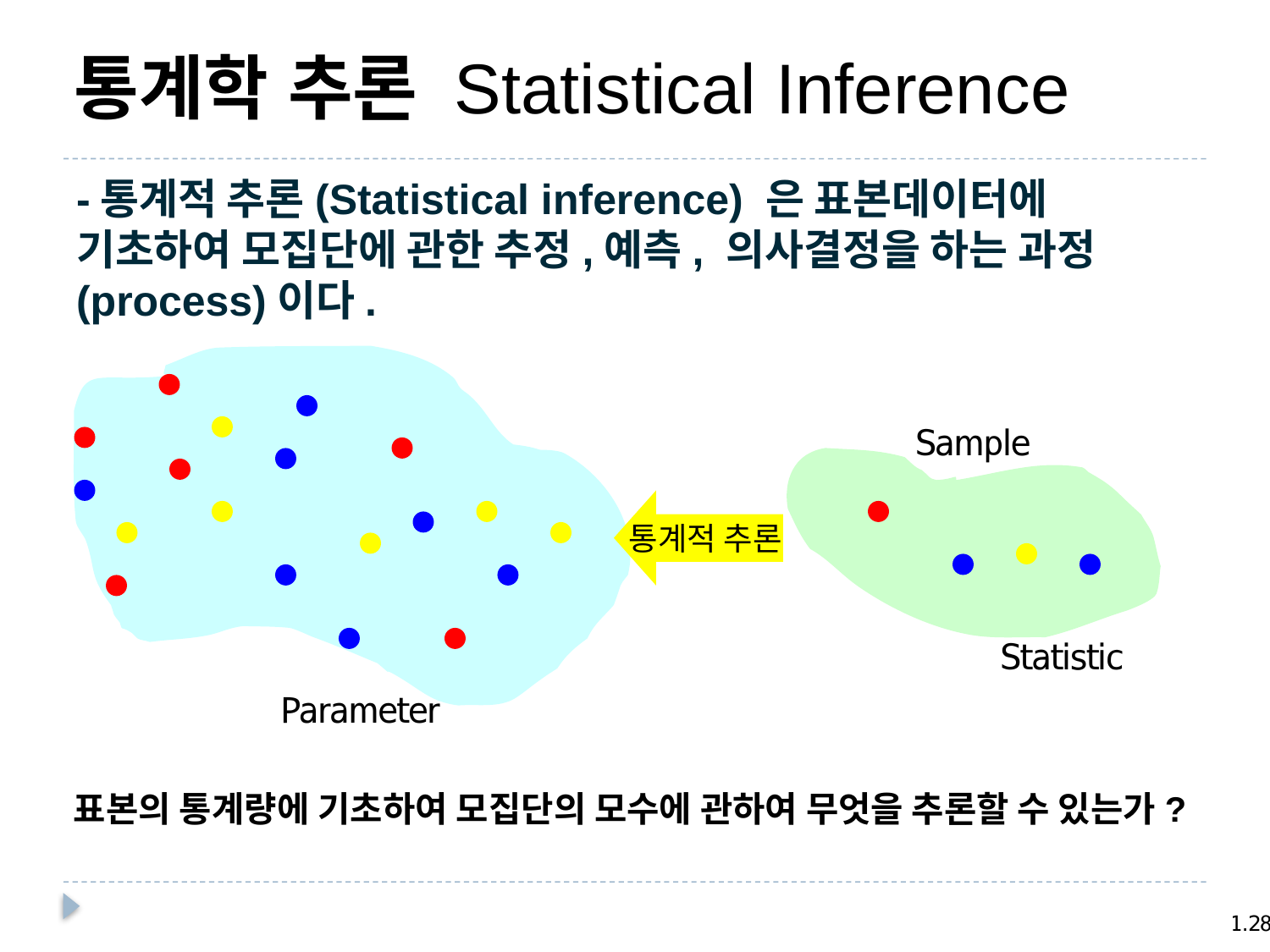

통계학 추론 Statistical Inference
-통계적 추론(Statistical inference) 은 표본데이터에 기초하여 모집단에 관한 추정,예측, 의사결정을 하는 과정(process)이다.

Sample

통계적 추론

Statistic
Parameter
표본의 통계량에 기초하여 모집단의 모수에 관하여 무엇을 추론할 수 있는가?
1.28